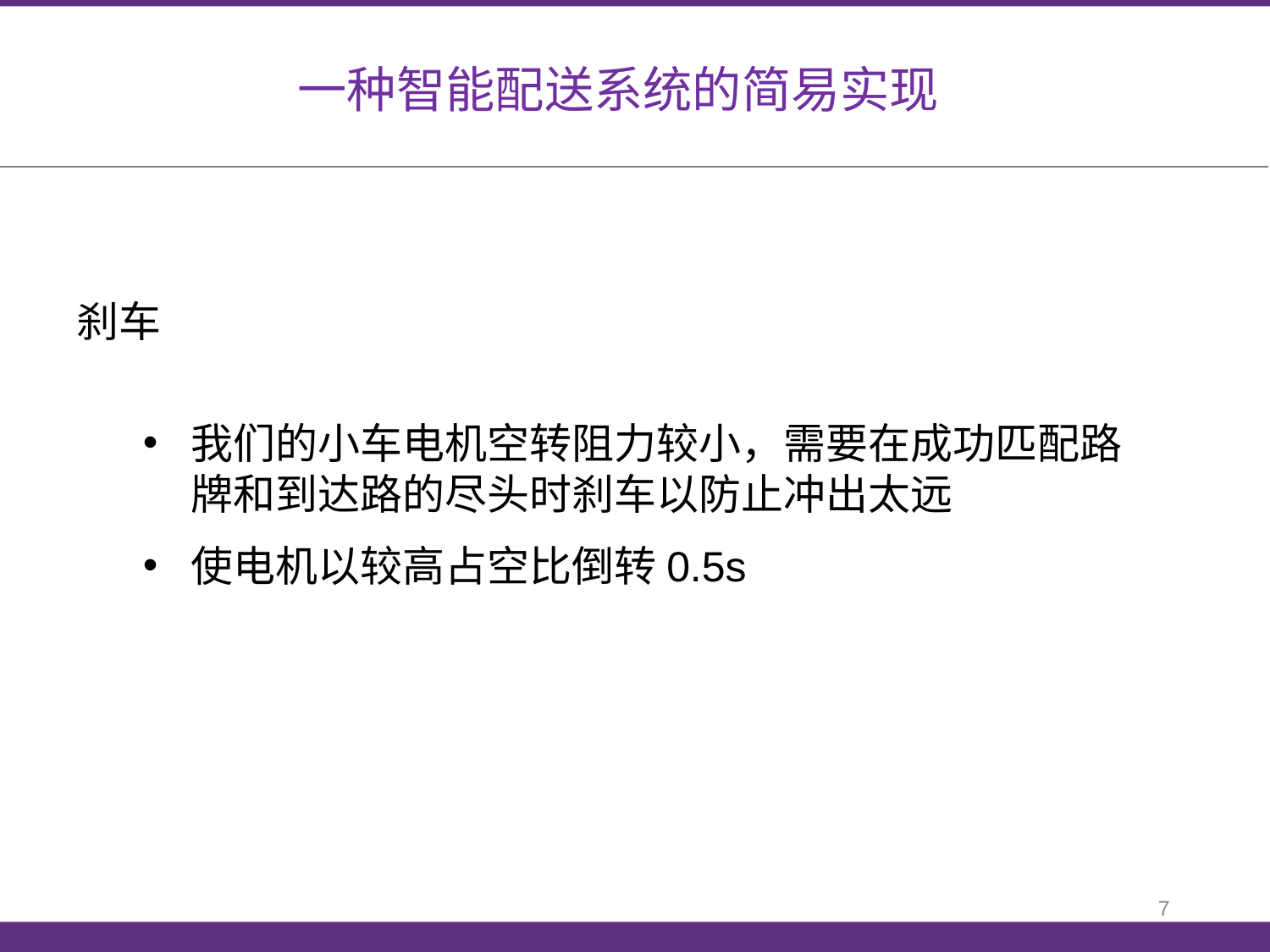

一种智能配送系统的简易实现

刹车
我们的小车电机空转阻力较小，需要在成功匹配路牌和到达路的尽头时刹车以防止冲出太远
使电机以较高占空比倒转0.5s
7